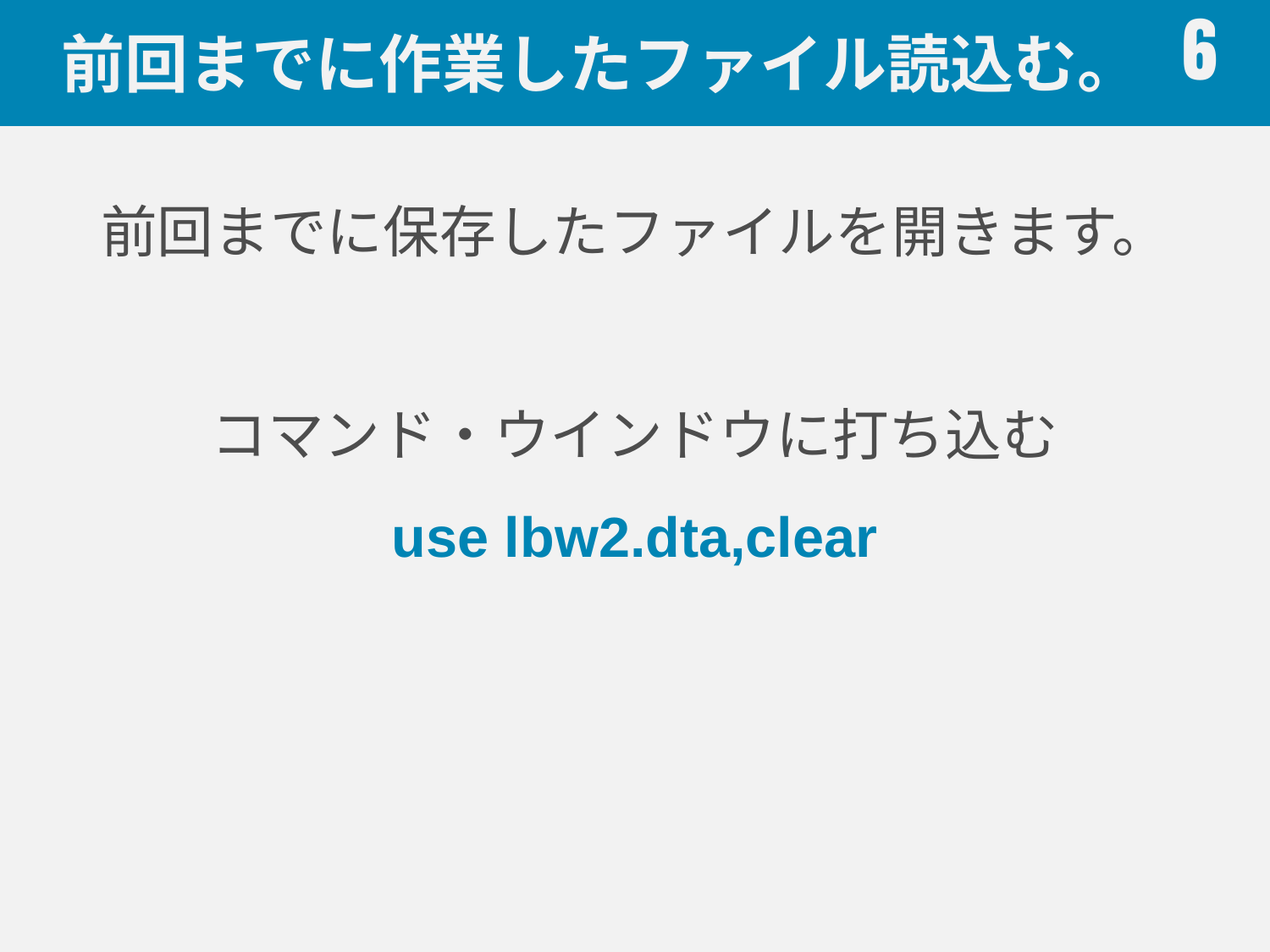

# 前回までに作業したファイル読込む。
 6
前回までに保存したファイルを開きます。

コマンド・ウインドウに打ち込む
use lbw2.dta,clear